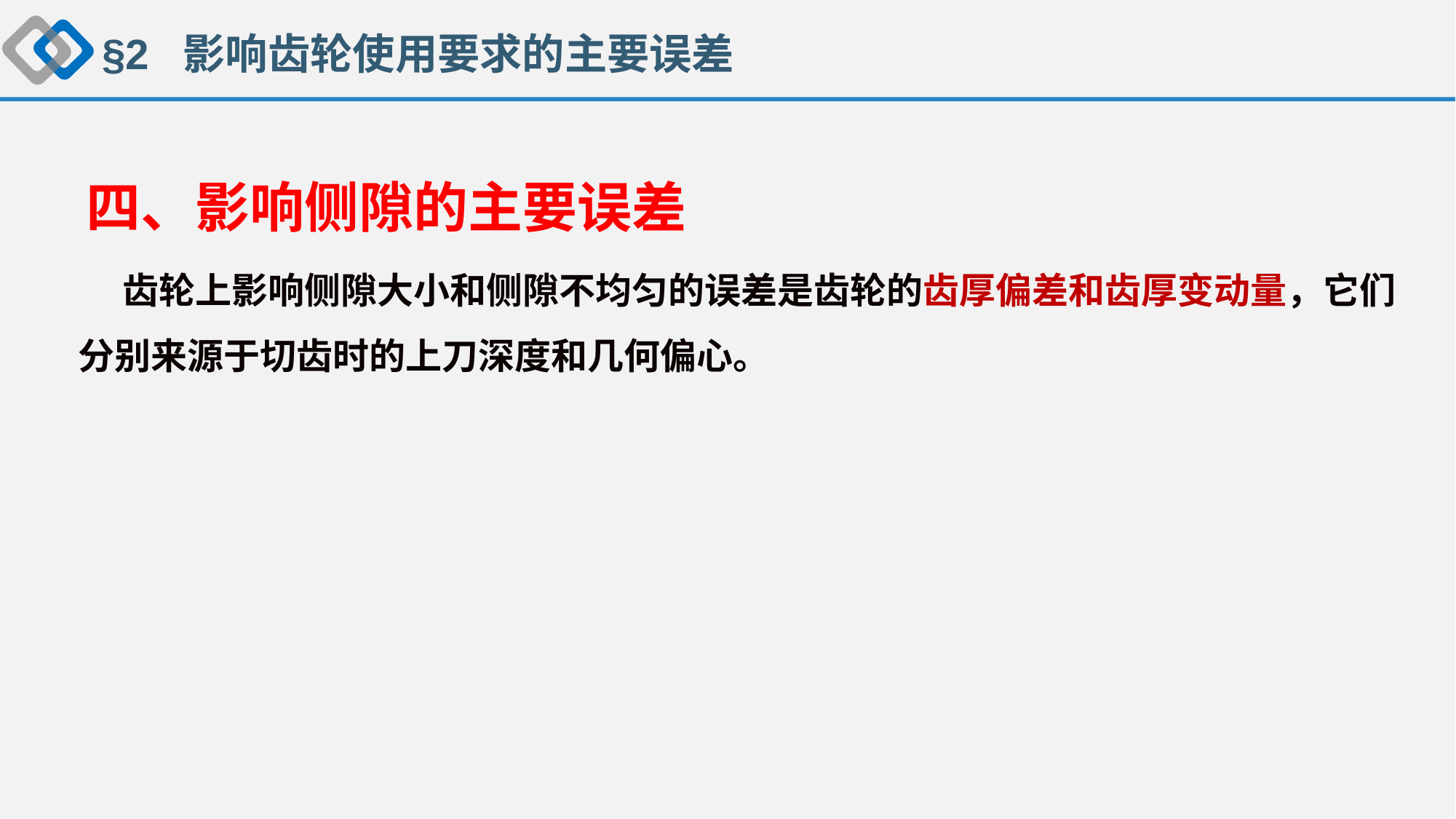

# §2  影响齿轮使用要求的主要误差
    四、影响侧隙的主要误差
           齿轮上影响侧隙大小和侧隙不均匀的误差是齿轮的齿厚偏差和齿厚变动量，它们分别来源于切齿时的上刀深度和几何偏心。